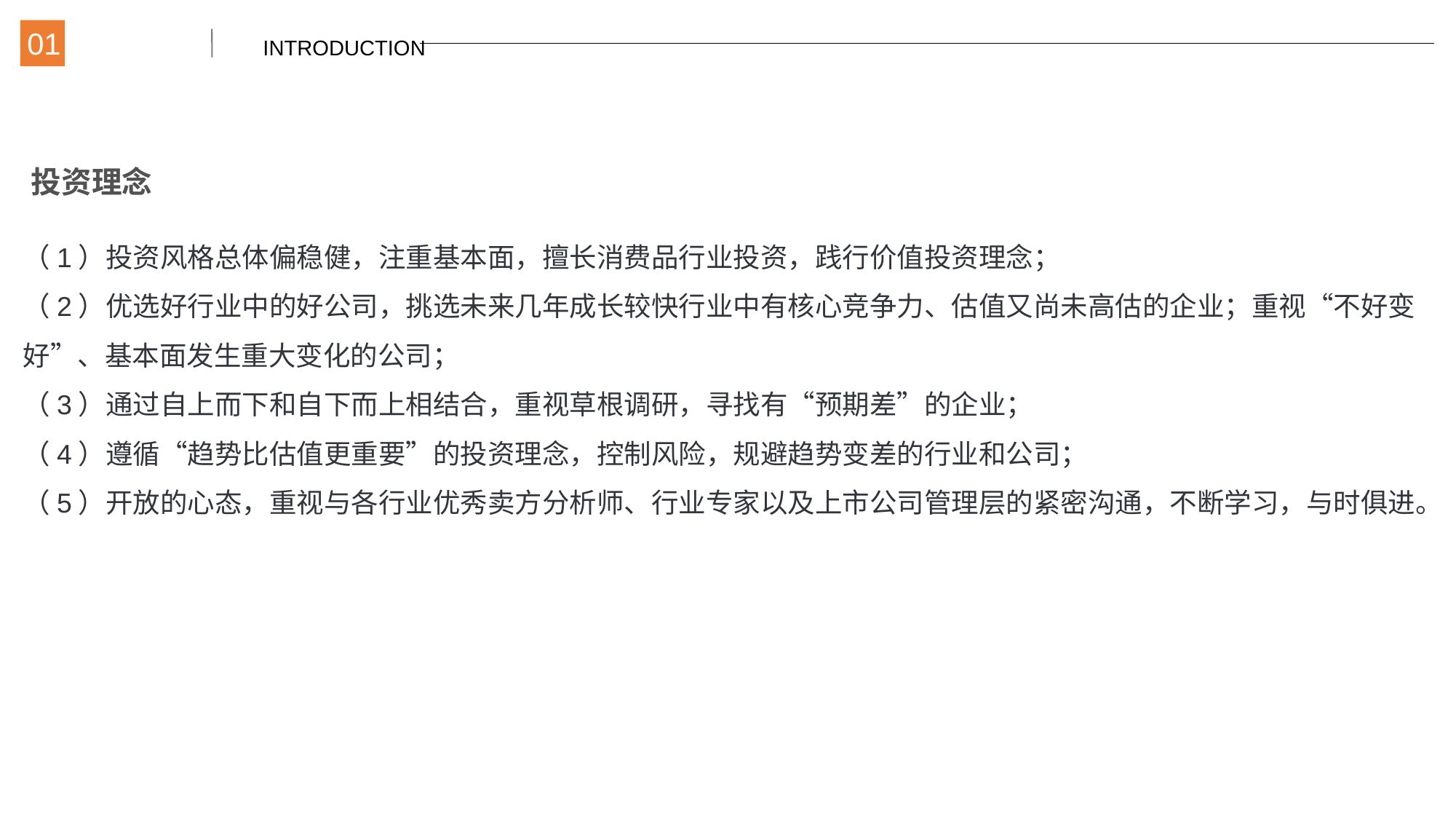

01

 INTRODUCTION
投资理念
（1）投资风格总体偏稳健，注重基本面，擅长消费品行业投资，践行价值投资理念；
（2）优选好行业中的好公司，挑选未来几年成长较快行业中有核心竞争力、估值又尚未高估的企业；重视“不好变好”、基本面发生重大变化的公司；
（3）通过自上而下和自下而上相结合，重视草根调研，寻找有“预期差”的企业；
（4）遵循“趋势比估值更重要”的投资理念，控制风险，规避趋势变差的行业和公司；
（5）开放的心态，重视与各行业优秀卖方分析师、行业专家以及上市公司管理层的紧密沟通，不断学习，与时俱进。